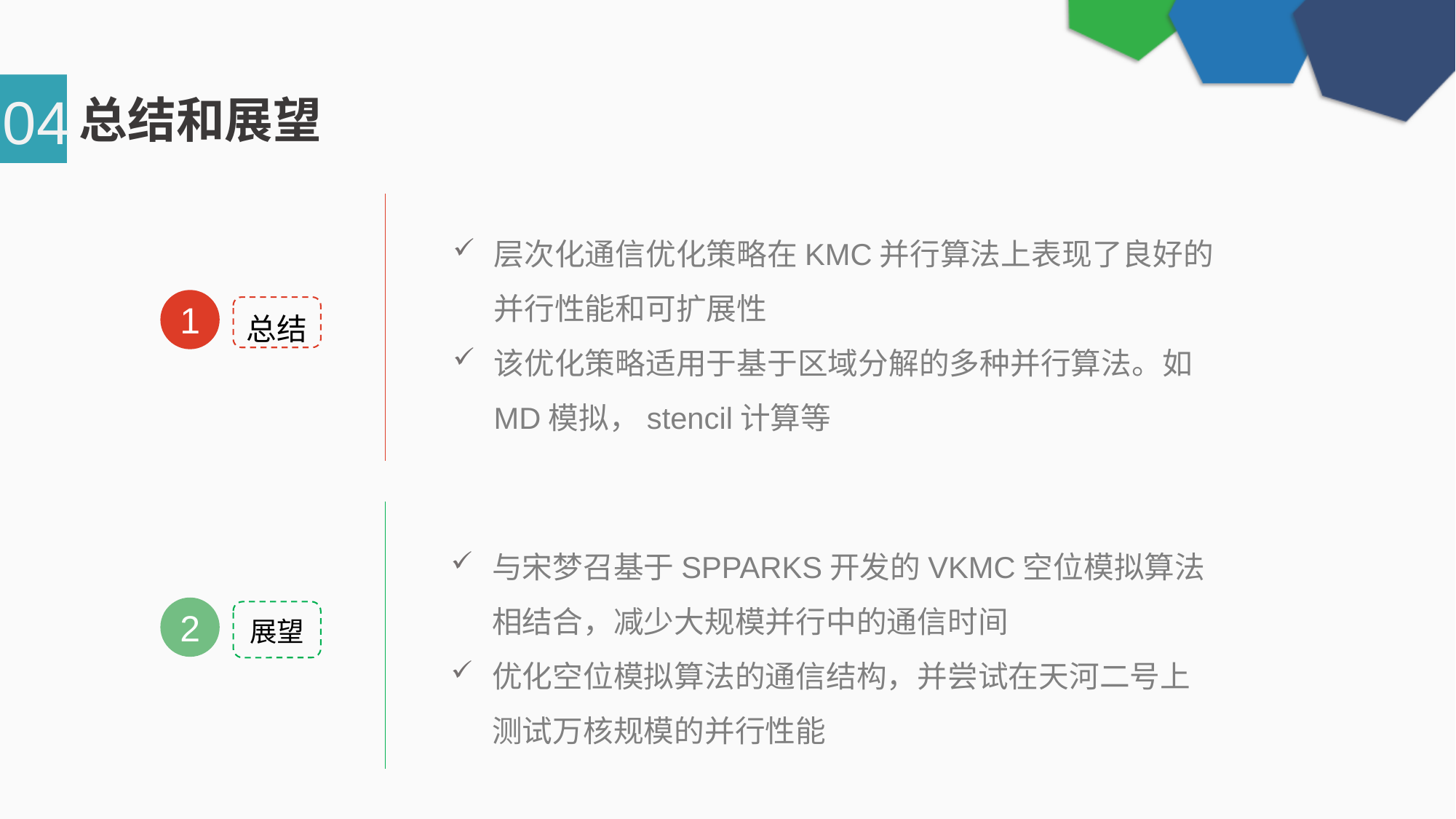

04
总结和展望
层次化通信优化策略在KMC并行算法上表现了良好的并行性能和可扩展性
该优化策略适用于基于区域分解的多种并行算法。如MD模拟，stencil计算等
1

总结
与宋梦召基于SPPARKS开发的VKMC空位模拟算法相结合，减少大规模并行中的通信时间
优化空位模拟算法的通信结构，并尝试在天河二号上测试万核规模的并行性能
2

展望